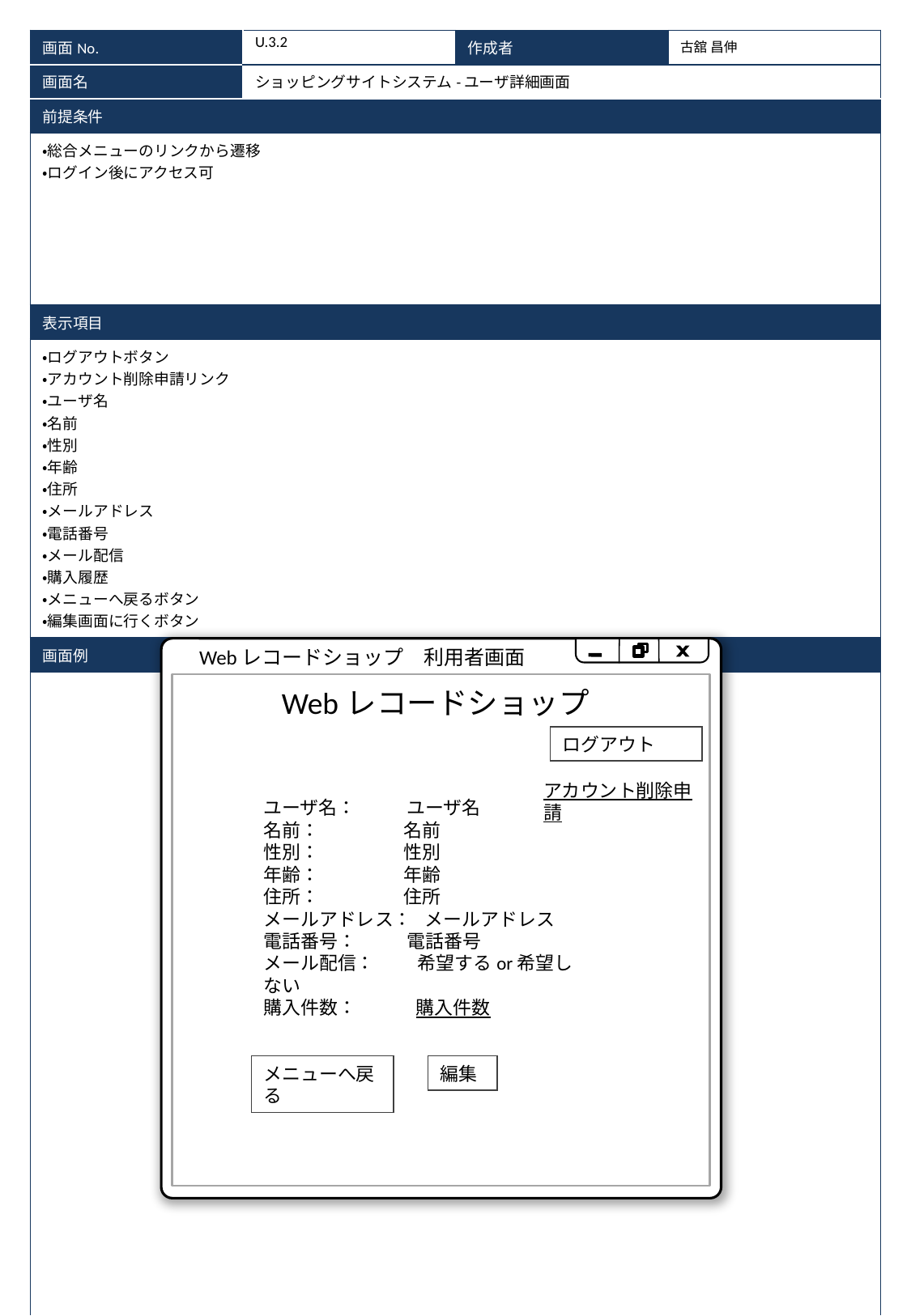

| 画面No. | U.3.2 | 作成者 | 古舘 昌伸 |
| --- | --- | --- | --- |
| 画面名 | ショッピングサイトシステム-ユーザ詳細画面 |  |  |
| 前提条件 |  |  |  |
| ・総合メニューのリンクから遷移 ・ログイン後にアクセス可 |  |  |  |
| 表示項目 |  |  |  |
| ・ログアウトボタン ・アカウント削除申請リンク ・ユーザ名 ・名前 ・性別 ・年齢 ・住所 ・メールアドレス ・電話番号 ・メール配信 ・購入履歴 ・メニューへ戻るボタン ・編集画面に行くボタン |  |  |  |
| 画面例 |  |  |  |
|  |  |  |  |

Webレコードショップ　利用者画面

Webレコードショップ
ログアウト
アカウント削除申請
ユーザ名：            ユーザ名
名前：                    名前
性別：                    性別
年齢：                    年齢
住所：                    住所
メールアドレス：   メールアドレス
電話番号：            電話番号
メール配信：          希望するor希望しない
購入件数：              購入件数
メニューへ戻る
編集